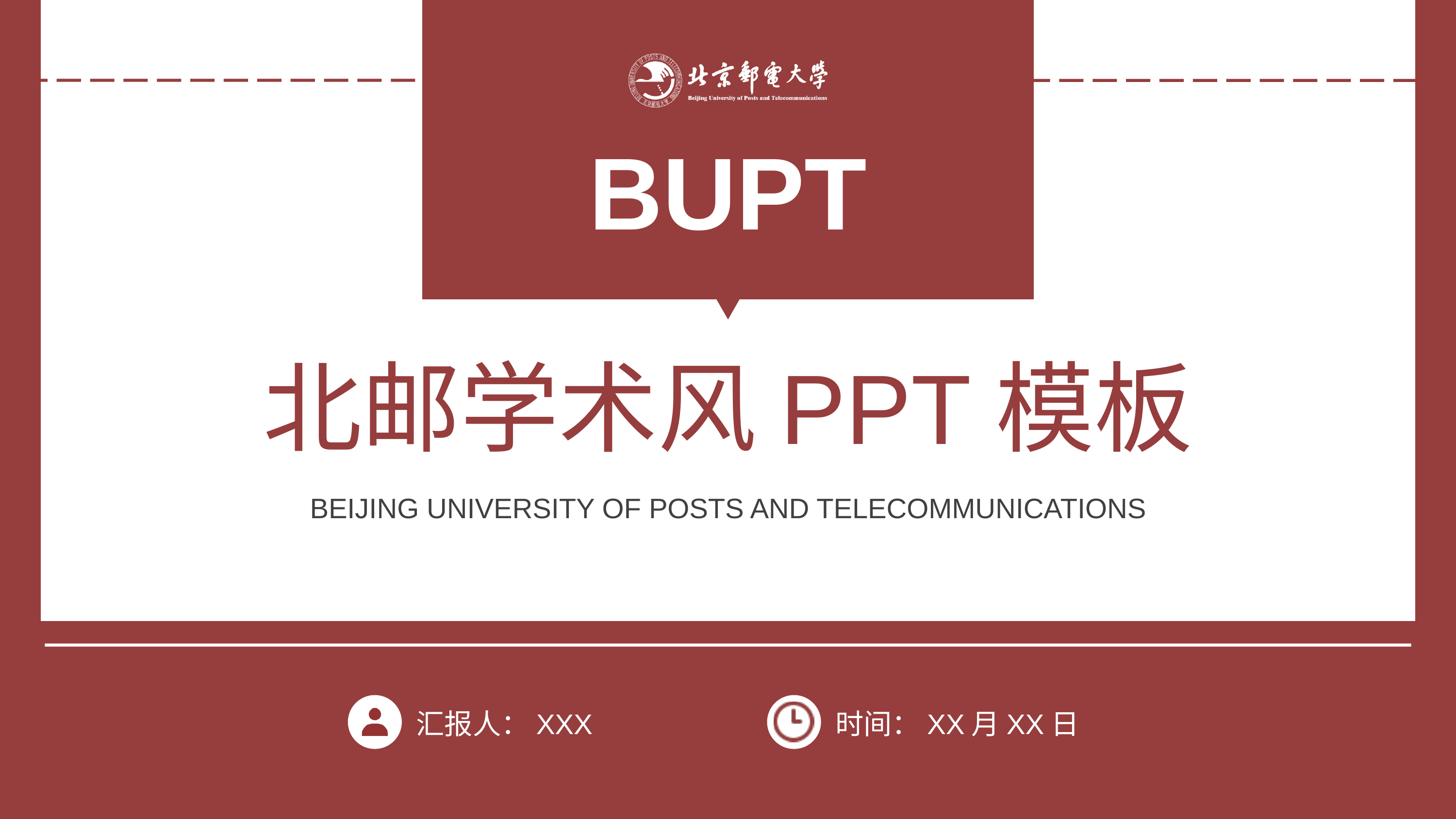

BUPT
北邮学术风PPT模板
BEIJING UNIVERSITY OF POSTS AND TELECOMMUNICATIONS

汇报人：XXX
时间：XX月XX日